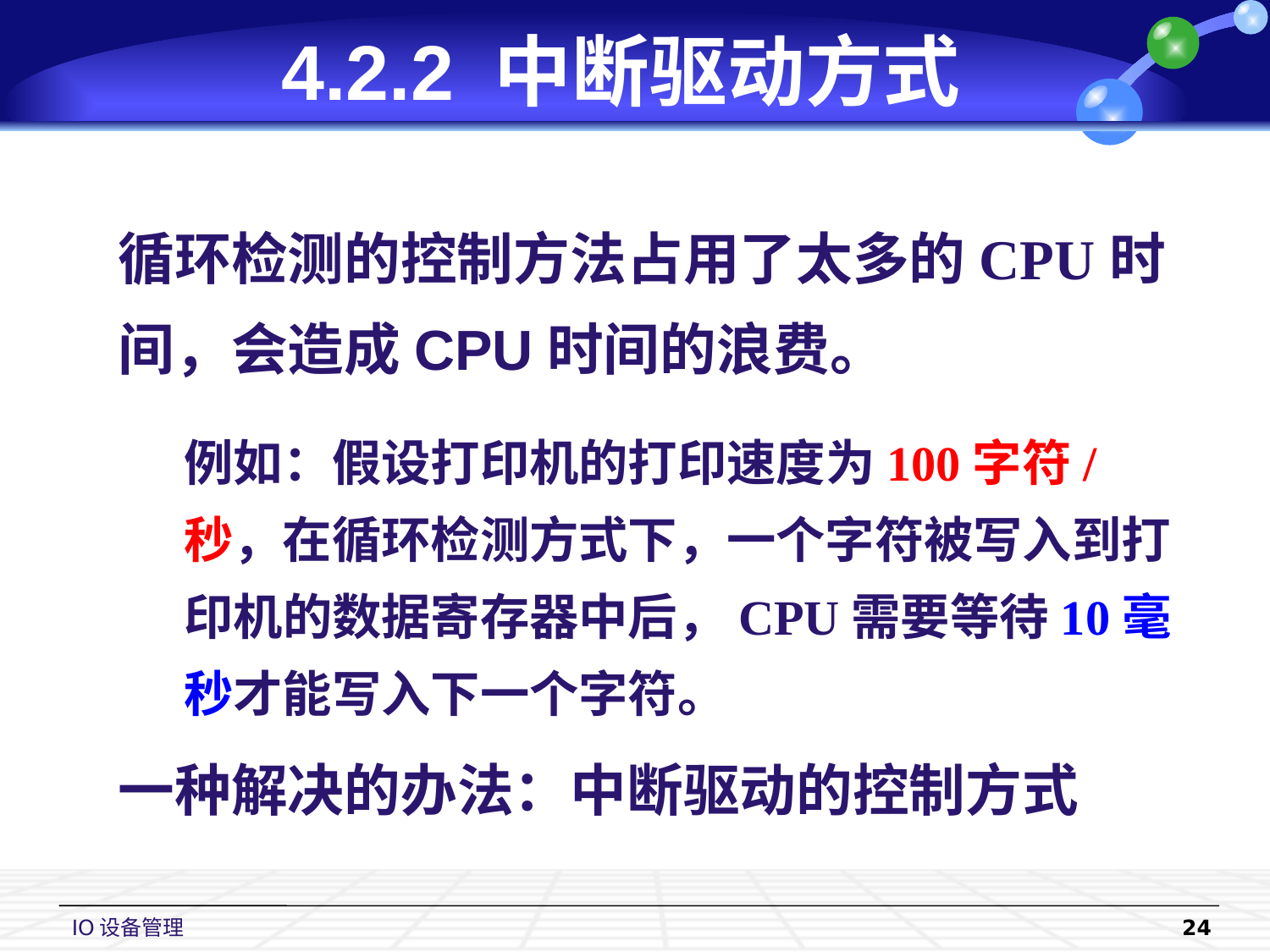

# 4.2.2 中断驱动方式
循环检测的控制方法占用了太多的CPU时
间，会造成CPU时间的浪费。

	例如：假设打印机的打印速度为100字符/秒，在循环检测方式下，一个字符被写入到打印机的数据寄存器中后，CPU需要等待10毫秒才能写入下一个字符。

一种解决的办法：中断驱动的控制方式
IO设备管理
24